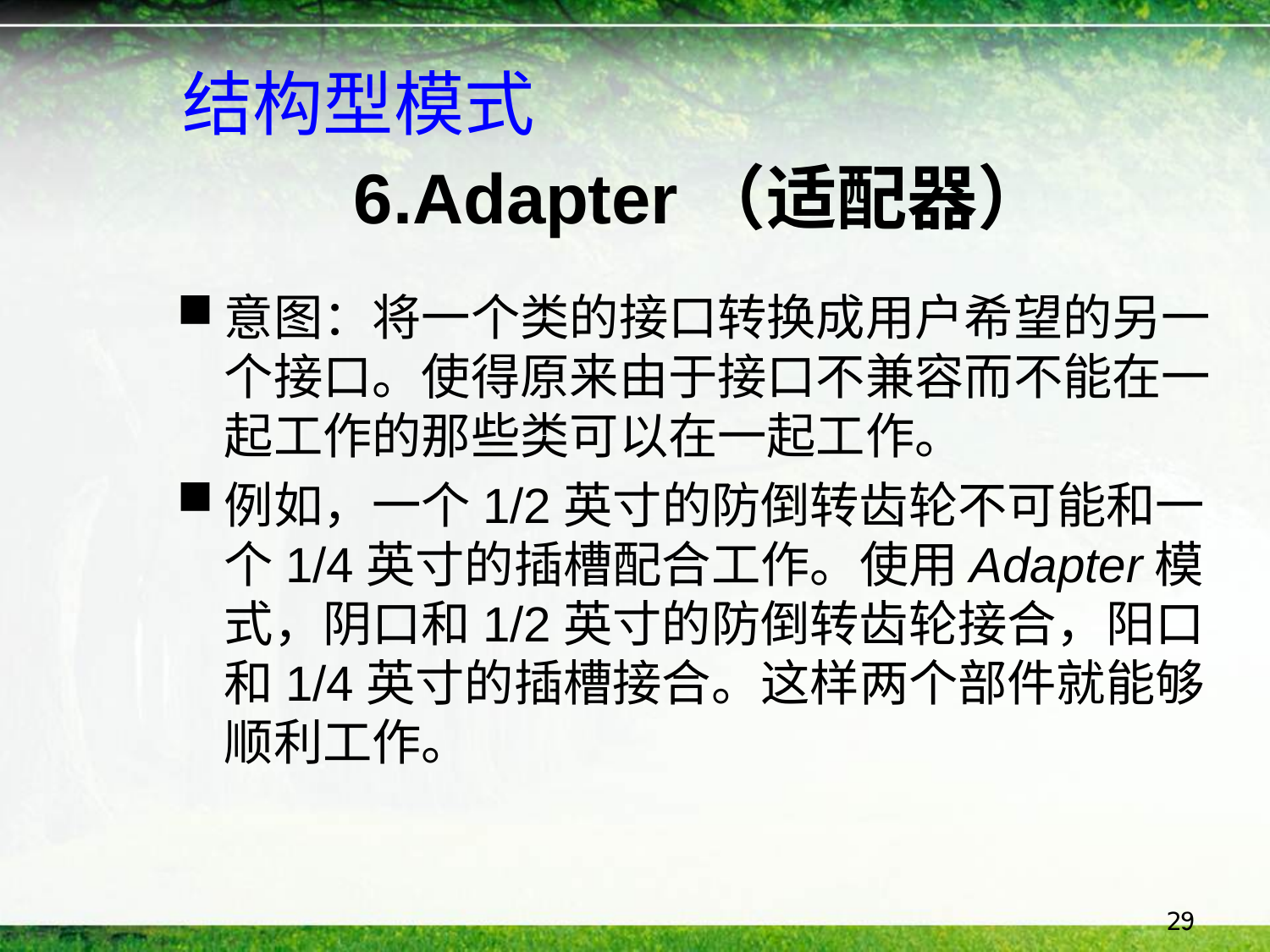

结构型模式
# 6.Adapter（适配器）
意图：将一个类的接口转换成用户希望的另一个接口。使得原来由于接口不兼容而不能在一起工作的那些类可以在一起工作。
例如，一个1/2英寸的防倒转齿轮不可能和一个1/4英寸的插槽配合工作。使用Adapter模式，阴口和1/2英寸的防倒转齿轮接合，阳口和1/4英寸的插槽接合。这样两个部件就能够顺利工作。

29